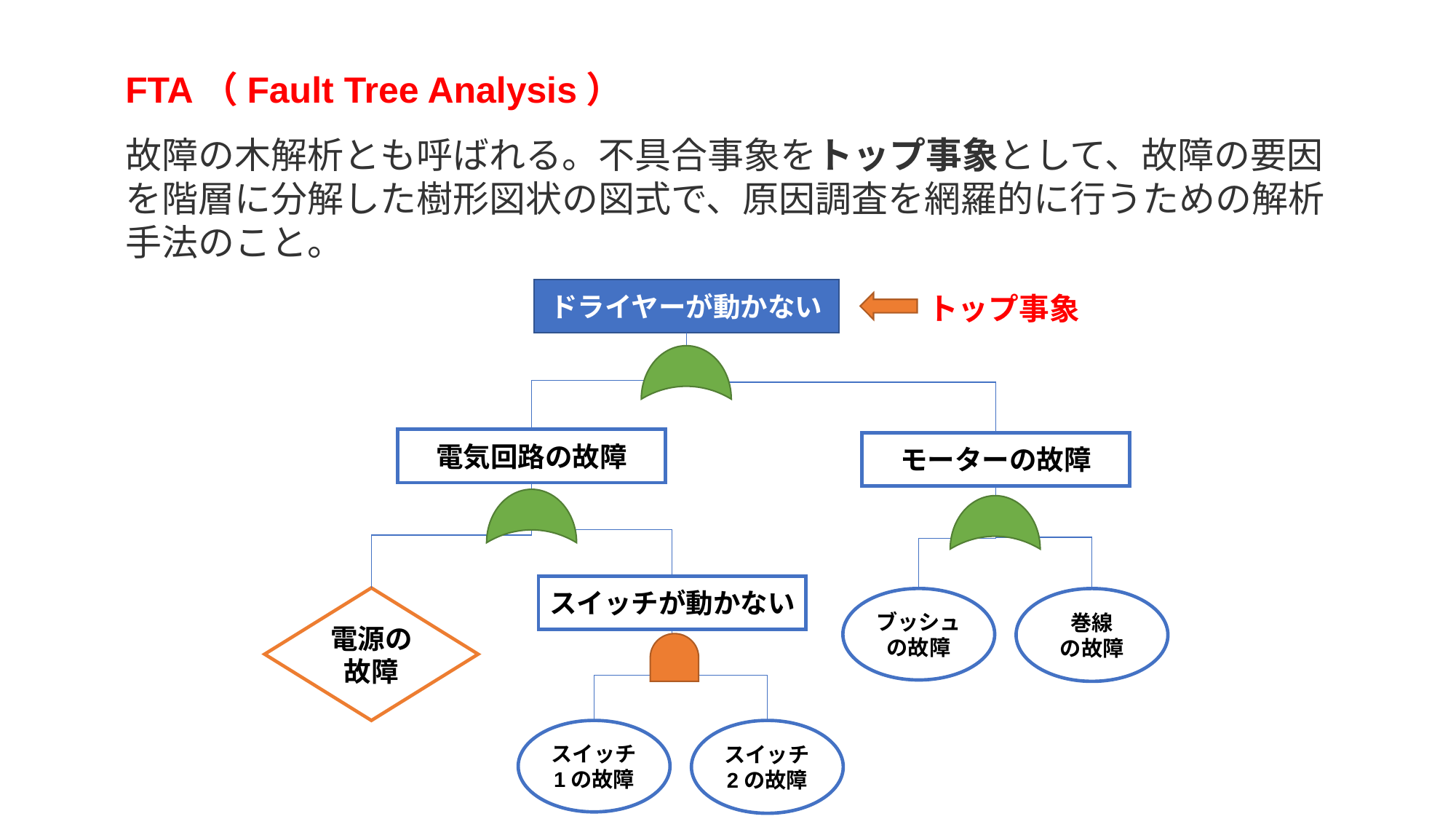

FTA（Fault Tree Analysis）

故障の木解析とも呼ばれる。不具合事象をトップ事象として、故障の要因を階層に分解した樹形図状の図式で、原因調査を網羅的に行うための解析手法のこと。
ドライヤーが動かない
トップ事象

電気回路の故障
モーターの故障

スイッチが動かない
電源の故障
ブッシュの故障
巻線
の故障

スイッチ1の故障
スイッチ2の故障